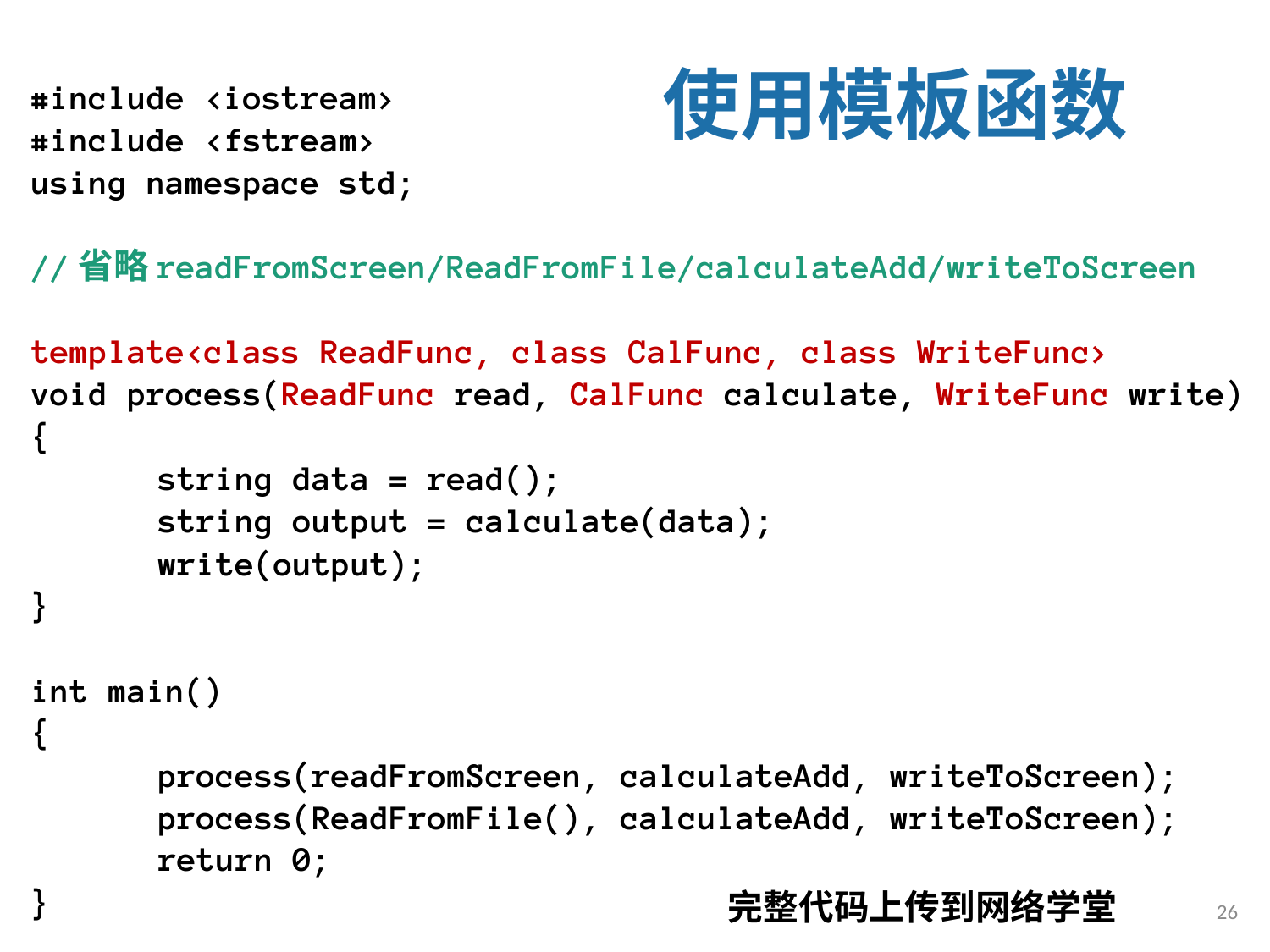

# 使用模板函数
#include <iostream>
#include <fstream>
using namespace std;

//省略readFromScreen/ReadFromFile/calculateAdd/writeToScreen

template<class ReadFunc, class CalFunc, class WriteFunc>
void process(ReadFunc read, CalFunc calculate, WriteFunc write)
{
	string data = read();
	string output = calculate(data);
	write(output);
}

int main()
{
	process(readFromScreen, calculateAdd, writeToScreen);
	process(ReadFromFile(), calculateAdd, writeToScreen);
	return 0;
}
完整代码上传到网络学堂
26